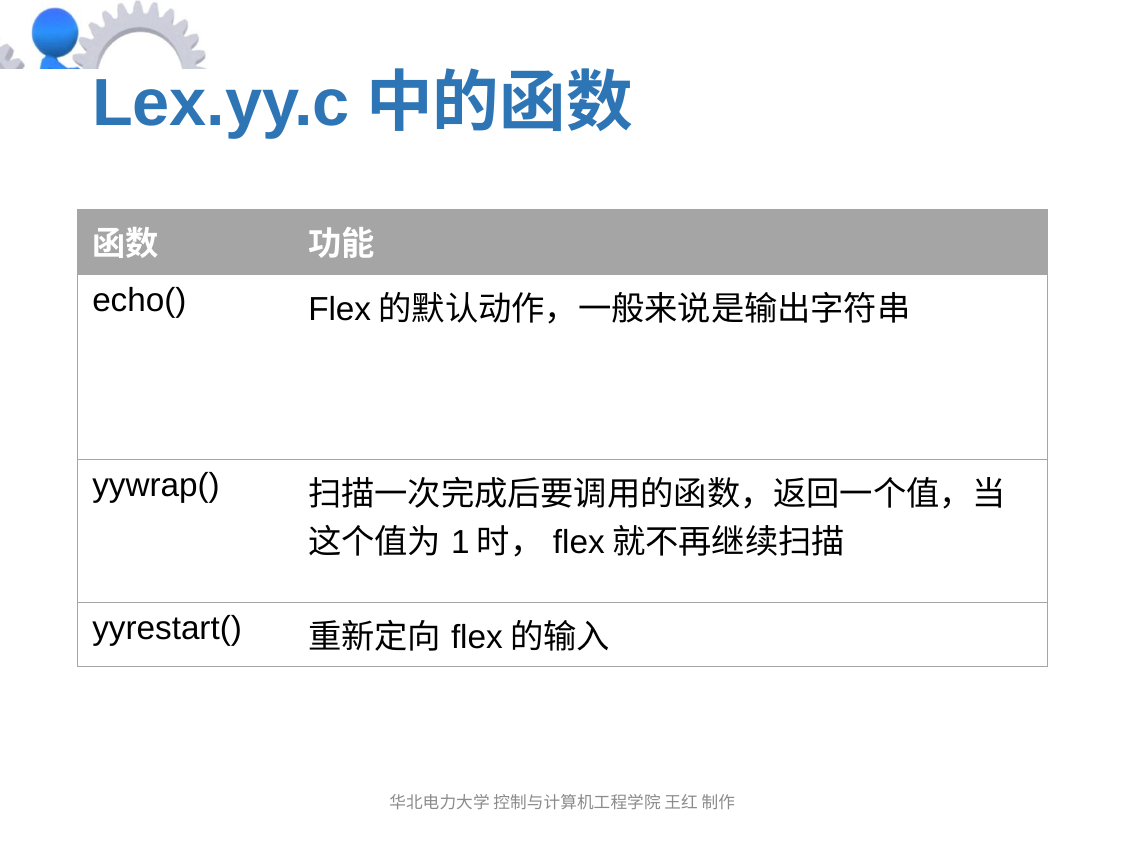

# Lex.yy.c中的函数
| 函数 | 功能 |
| --- | --- |
| echo() | Flex的默认动作，一般来说是输出字符串 |
| yywrap() | 扫描一次完成后要调用的函数，返回一个值，当这个值为1时，flex就不再继续扫描 |
| yyrestart() | 重新定向flex的输入 |
华北电力大学 控制与计算机工程学院 王红 制作